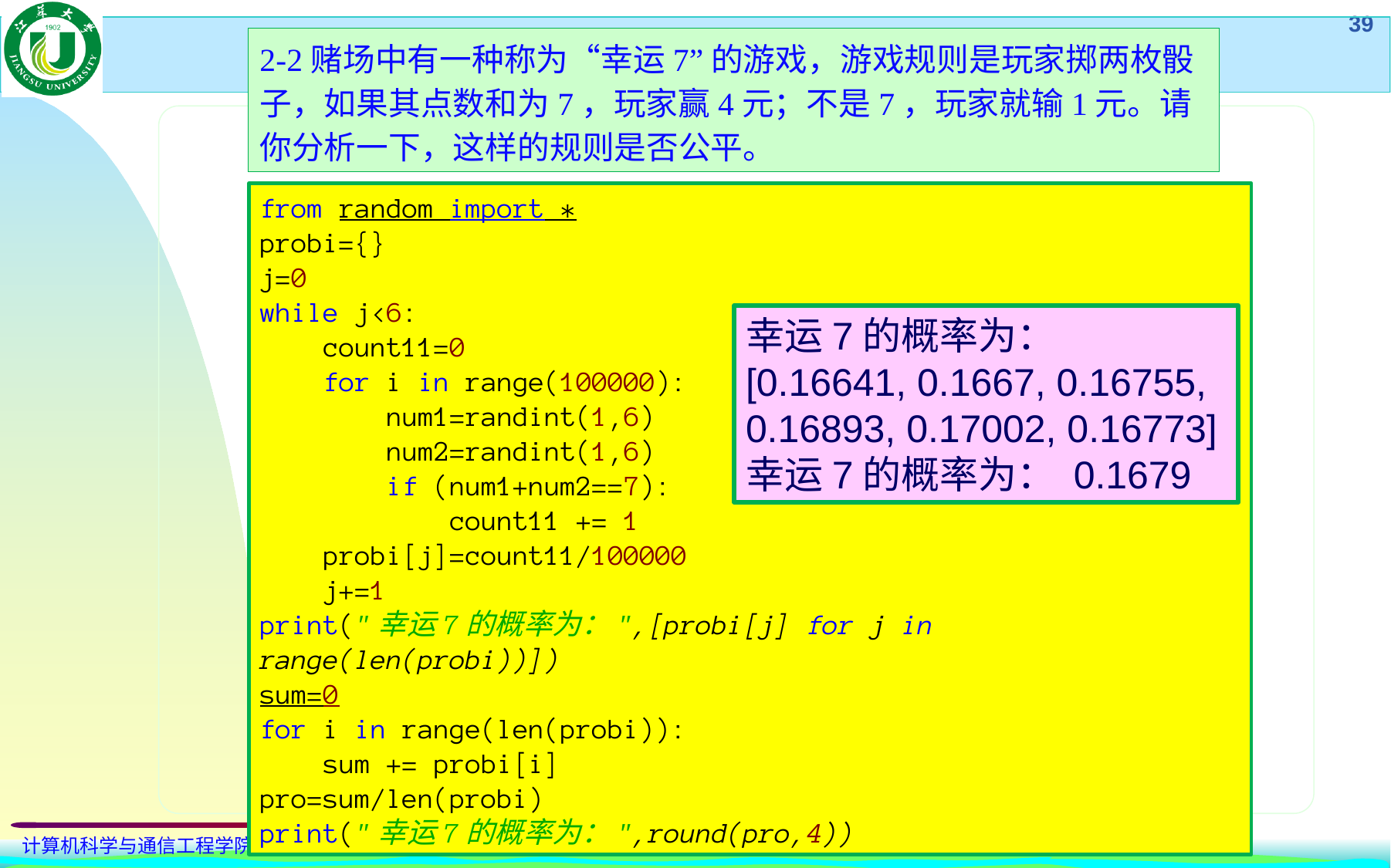

2-2赌场中有一种称为“幸运7”的游戏，游戏规则是玩家掷两枚骰子，如果其点数和为7，玩家赢4元；不是7，玩家就输1元。请你分析一下，这样的规则是否公平。
from random import *
probi={}
j=0
while j<6:
    count11=0
    for i in range(100000):
        num1=randint(1,6)
        num2=randint(1,6)
        if (num1+num2==7):
            count11 += 1
    probi[j]=count11/100000
    j+=1
print("幸运7的概率为：",[probi[j] for j in range(len(probi))])
sum=0
for i in range(len(probi)):
    sum += probi[i]
pro=sum/len(probi)
print("幸运7的概率为：",round(pro,4))
幸运7的概率为： [0.16641, 0.1667, 0.16755, 0.16893, 0.17002, 0.16773]
幸运7的概率为： 0.1679